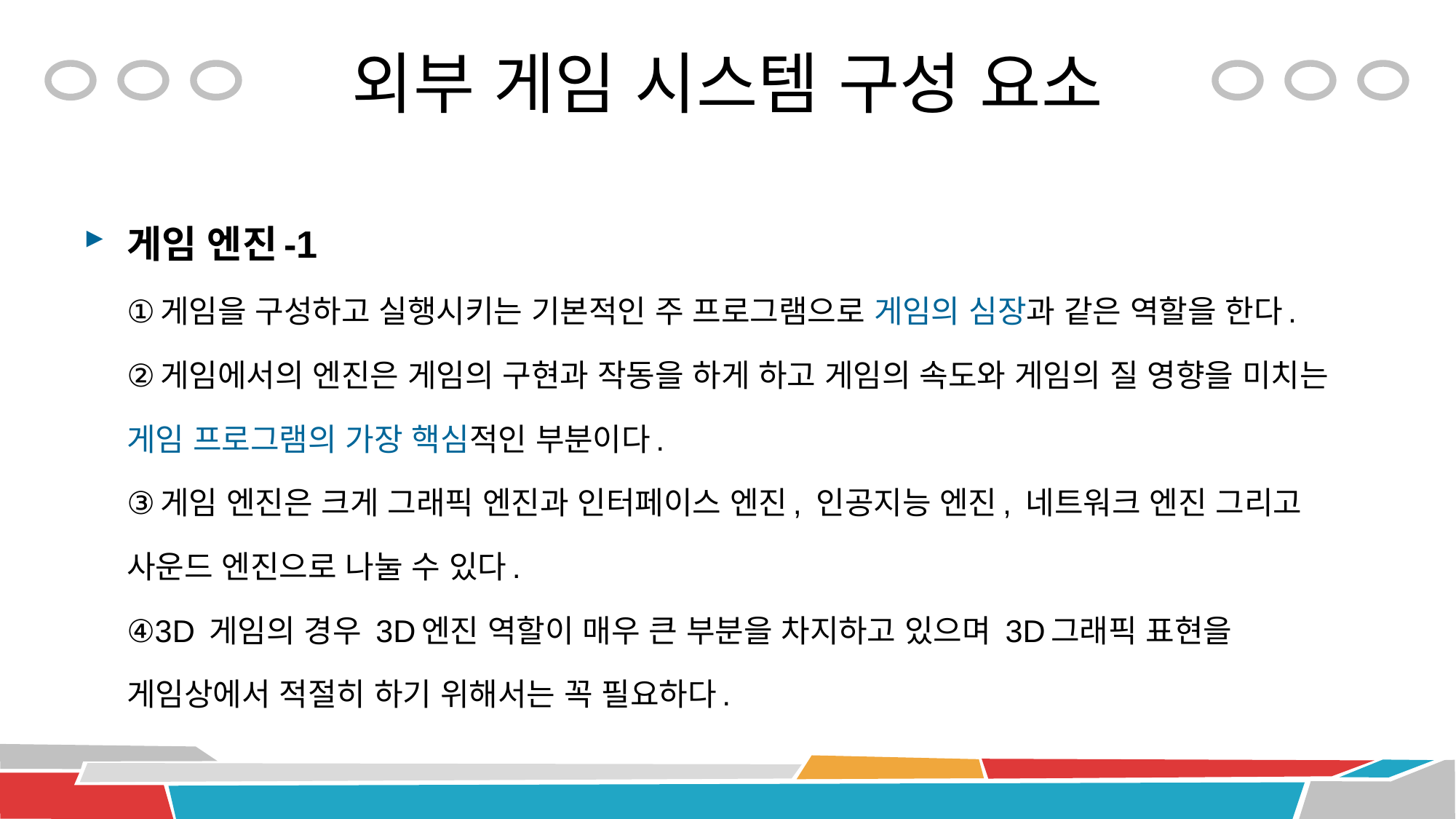

# 외부 게임 시스템 구성 요소
게임 엔진-1
①게임을 구성하고 실행시키는 기본적인 주 프로그램으로 게임의 심장과 같은 역할을 한다.
②게임에서의 엔진은 게임의 구현과 작동을 하게 하고 게임의 속도와 게임의 질 영향을 미치는 게임 프로그램의 가장 핵심적인 부분이다.
③게임 엔진은 크게 그래픽 엔진과 인터페이스 엔진, 인공지능 엔진, 네트워크 엔진 그리고 사운드 엔진으로 나눌 수 있다.
④3D 게임의 경우 3D엔진 역할이 매우 큰 부분을 차지하고 있으며 3D그래픽 표현을 게임상에서 적절히 하기 위해서는 꼭 필요하다.